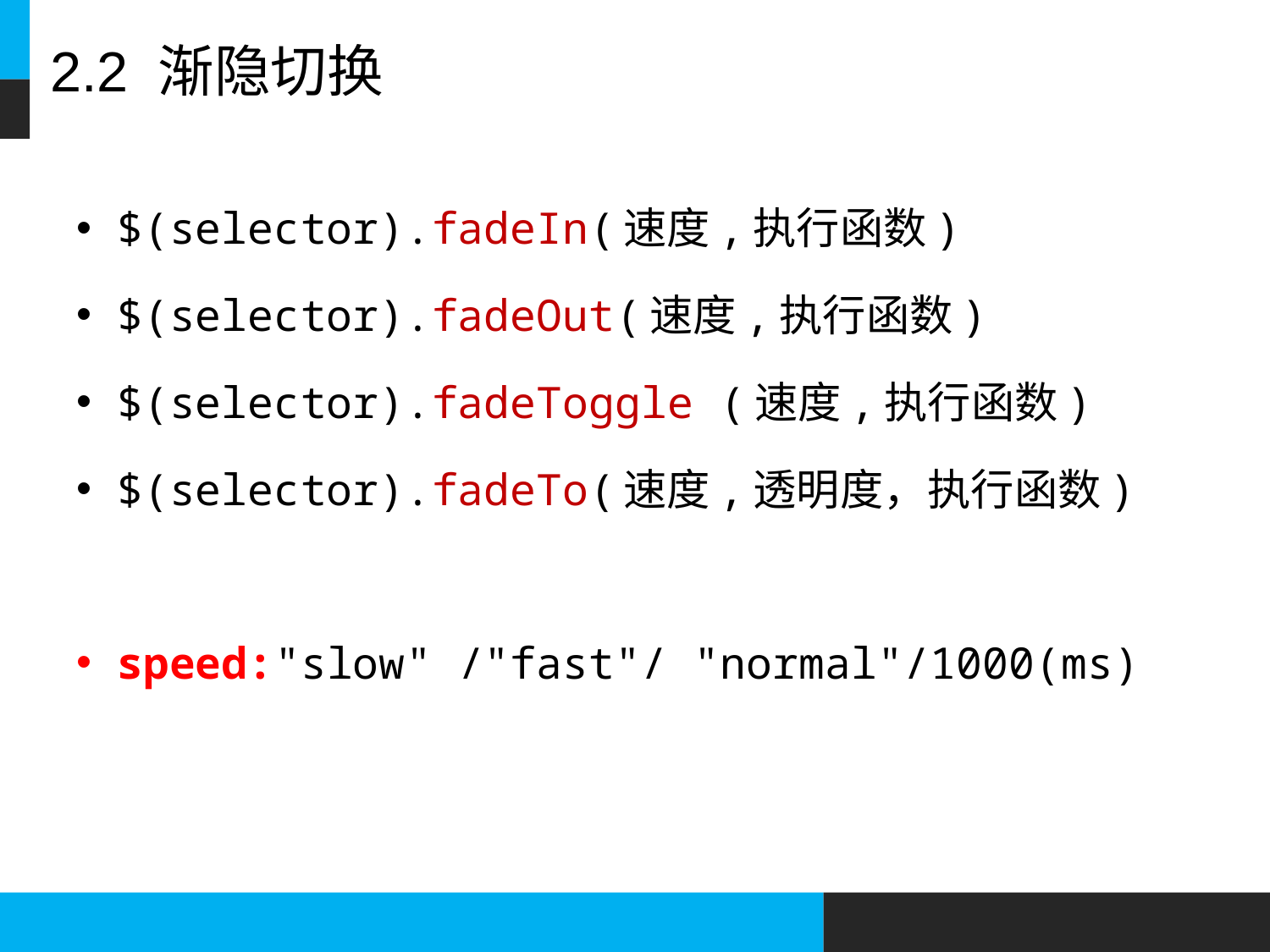

# 2.2 渐隐切换
$(selector).fadeIn(速度,执行函数)
$(selector).fadeOut(速度,执行函数)
$(selector).fadeToggle (速度,执行函数)
$(selector).fadeTo(速度,透明度，执行函数)

speed:"slow" /"fast"/ "normal"/1000(ms)